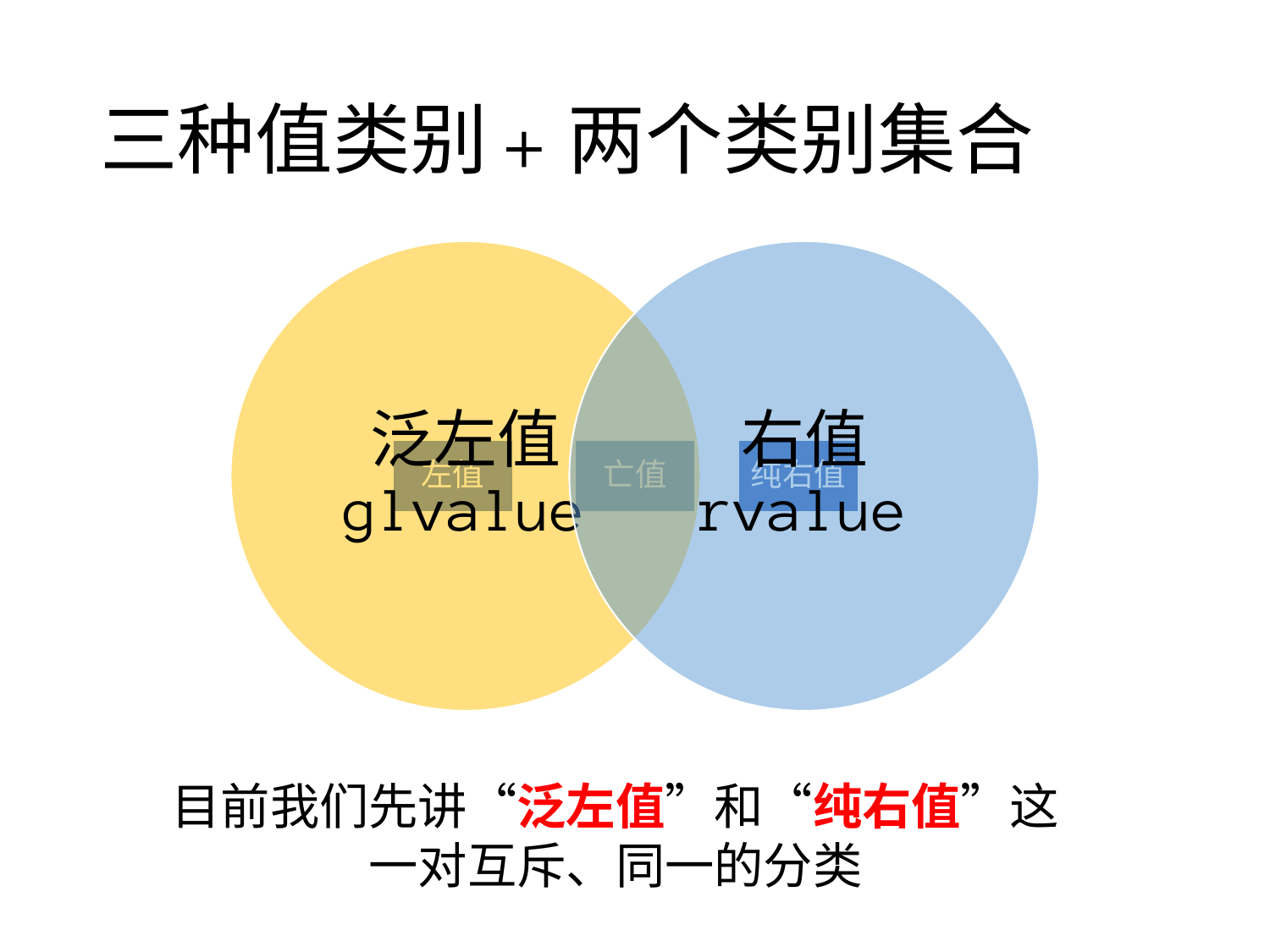

# 三种值类别+两个类别集合
泛左值
glvalue
右值
rvalue
左值
亡值
纯右值
目前我们先讲“泛左值”和“纯右值”这一对互斥、同一的分类